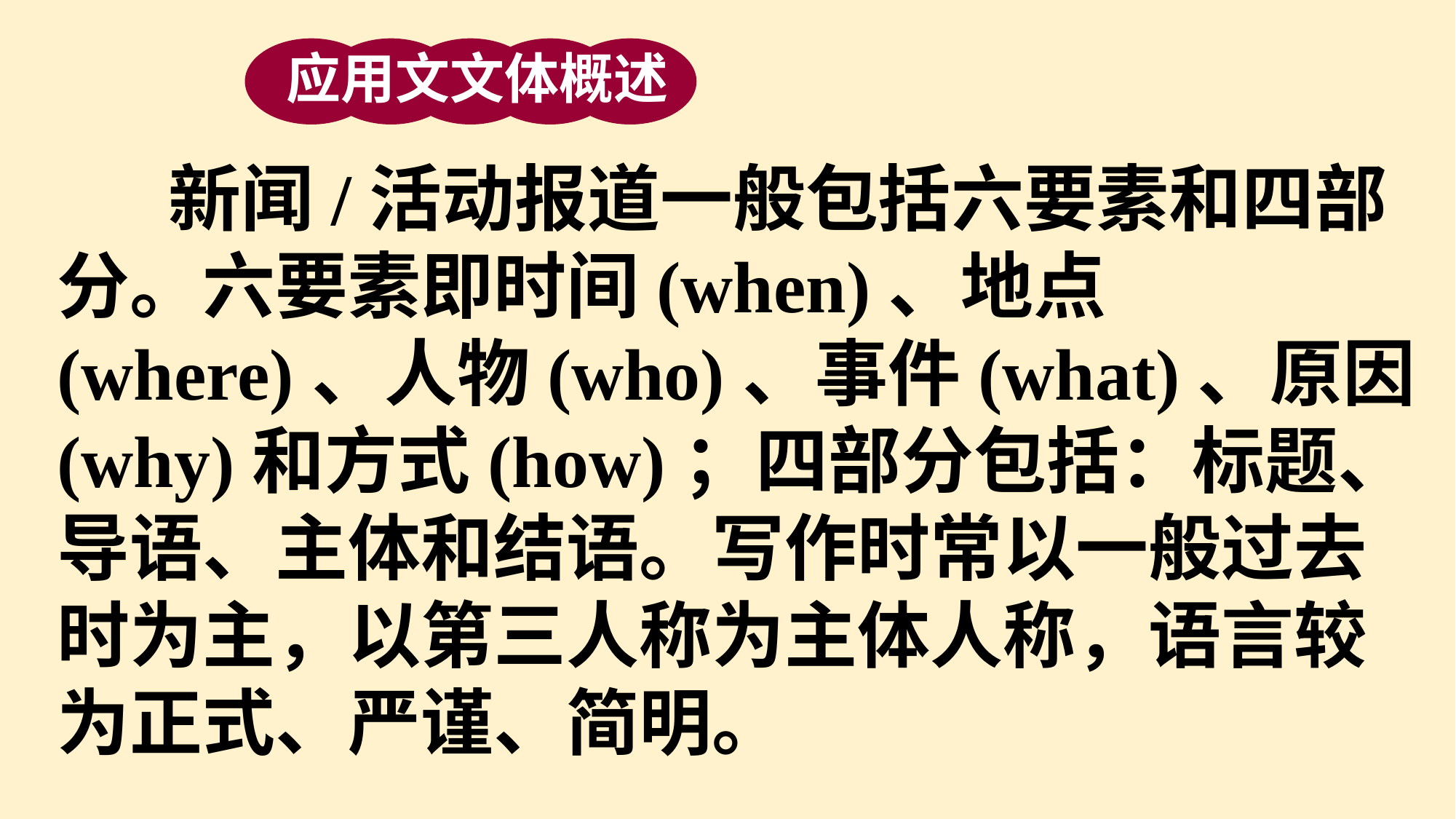

应用文文体概述

         新闻/活动报道一般包括六要素和四部分。六要素即时间(when)、地点(where)、人物(who)、事件(what)、原因(why)和方式(how)；四部分包括：标题、导语、主体和结语。写作时常以一般过去时为主，以第三人称为主体人称，语言较为正式、严谨、简明。